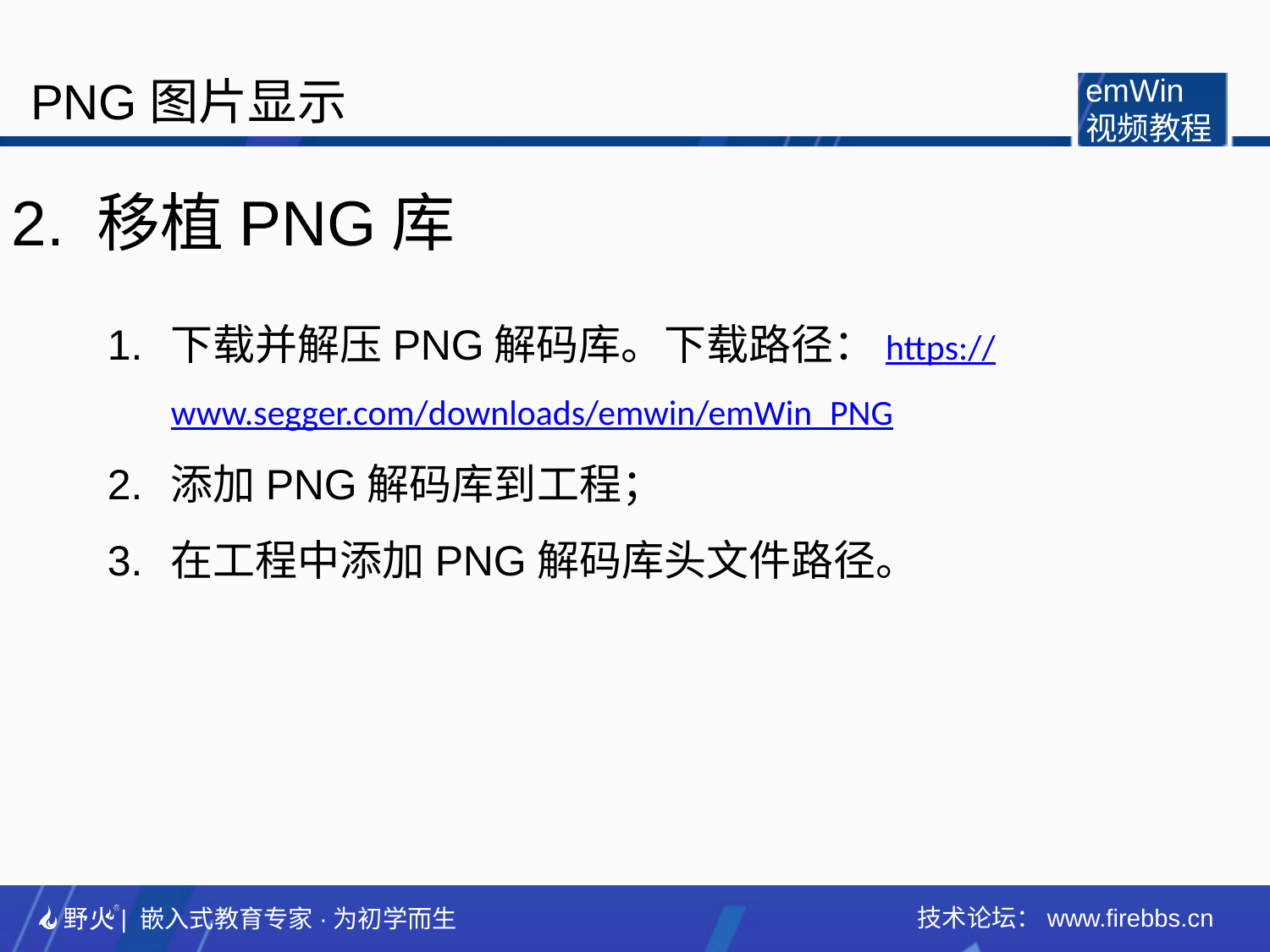

PNG图片显示
emWin
视频教程
2. 移植PNG库
下载并解压PNG解码库。下载路径：https://www.segger.com/downloads/emwin/emWin_PNG
添加PNG解码库到工程；
在工程中添加PNG解码库头文件路径。